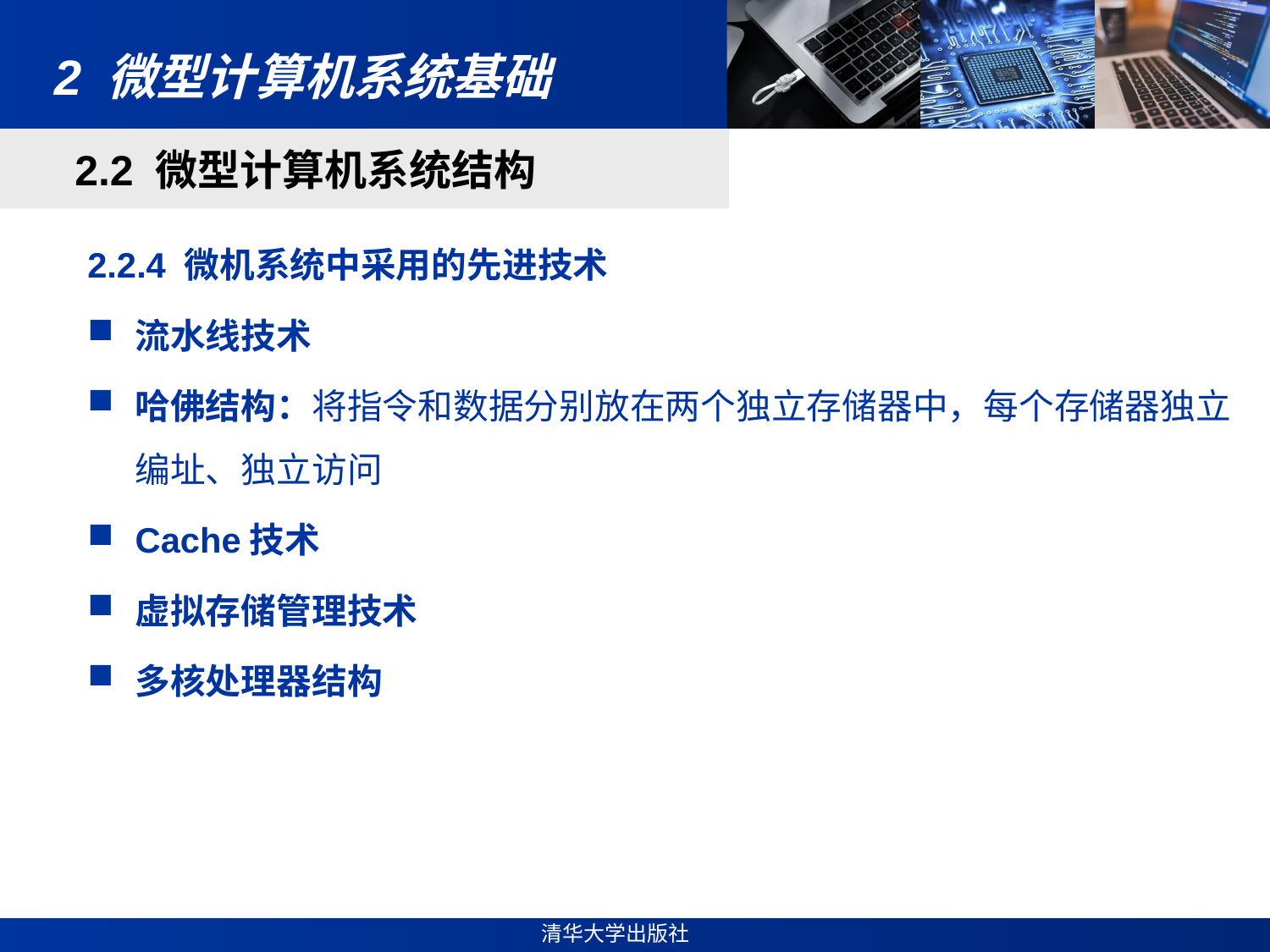

# 2 微型计算机系统基础
2.2 微型计算机系统结构
2.2.4 微机系统中采用的先进技术
流水线技术
哈佛结构：将指令和数据分别放在两个独立存储器中，每个存储器独立编址、独立访问
Cache技术
虚拟存储管理技术
多核处理器结构